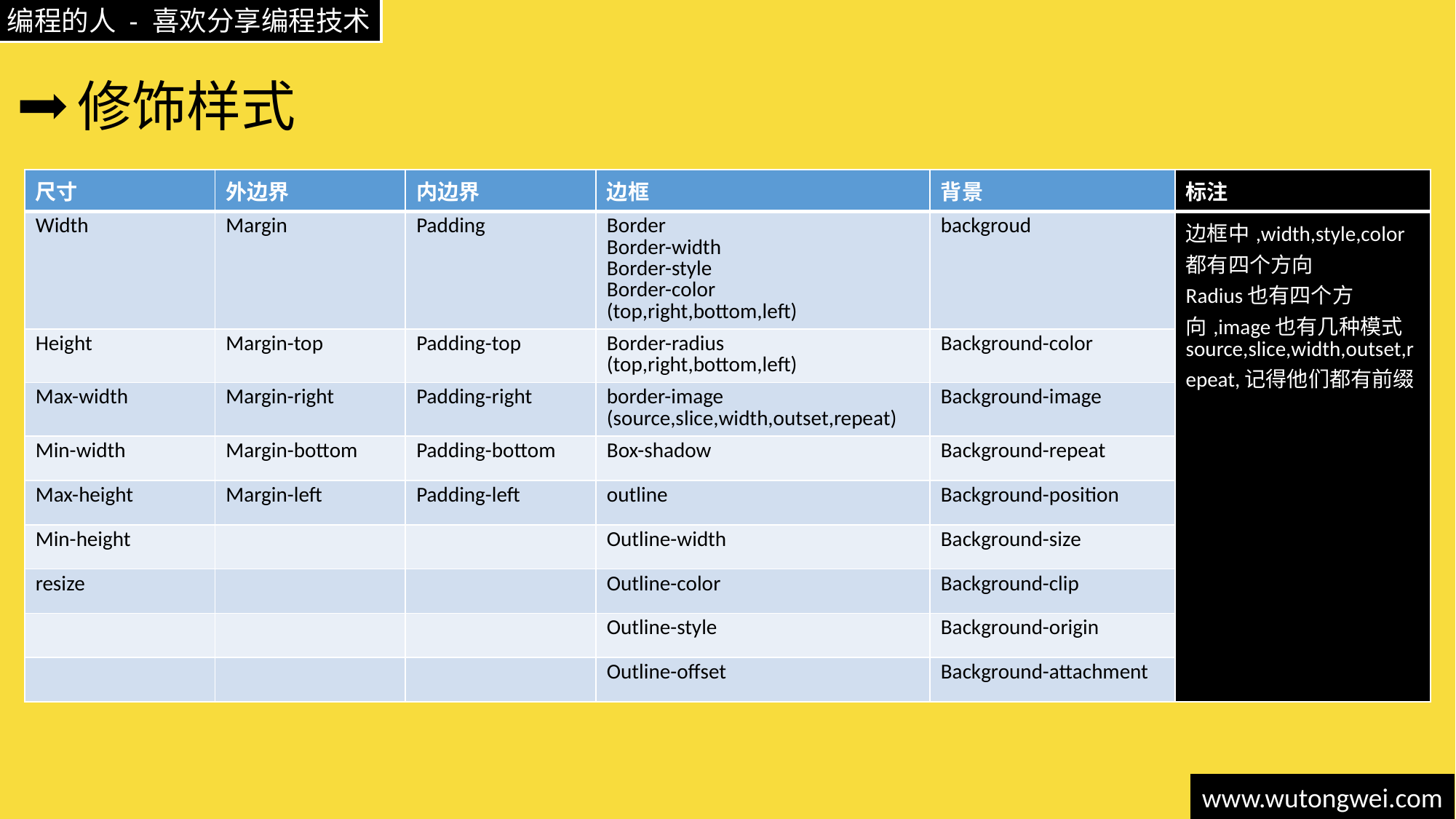

# 修饰样式
| 尺寸 | 外边界 | 内边界 | 边框 | 背景 | 标注 |
| --- | --- | --- | --- | --- | --- |
| Width | Margin | Padding | Border Border-width Border-style Border-color (top,right,bottom,left) | backgroud | 边框中,width,style,color都有四个方向 Radius也有四个方向,image也有几种模式source,slice,width,outset,repeat,记得他们都有前缀 |
| Height | Margin-top | Padding-top | Border-radius (top,right,bottom,left) | Background-color |  |
| Max-width | Margin-right | Padding-right | border-image (source,slice,width,outset,repeat) | Background-image |  |
| Min-width | Margin-bottom | Padding-bottom | Box-shadow | Background-repeat |  |
| Max-height | Margin-left | Padding-left | outline | Background-position |  |
| Min-height |  |  | Outline-width | Background-size |  |
| resize |  |  | Outline-color | Background-clip |  |
|  |  |  | Outline-style | Background-origin |  |
|  |  |  | Outline-offset | Background-attachment |  |